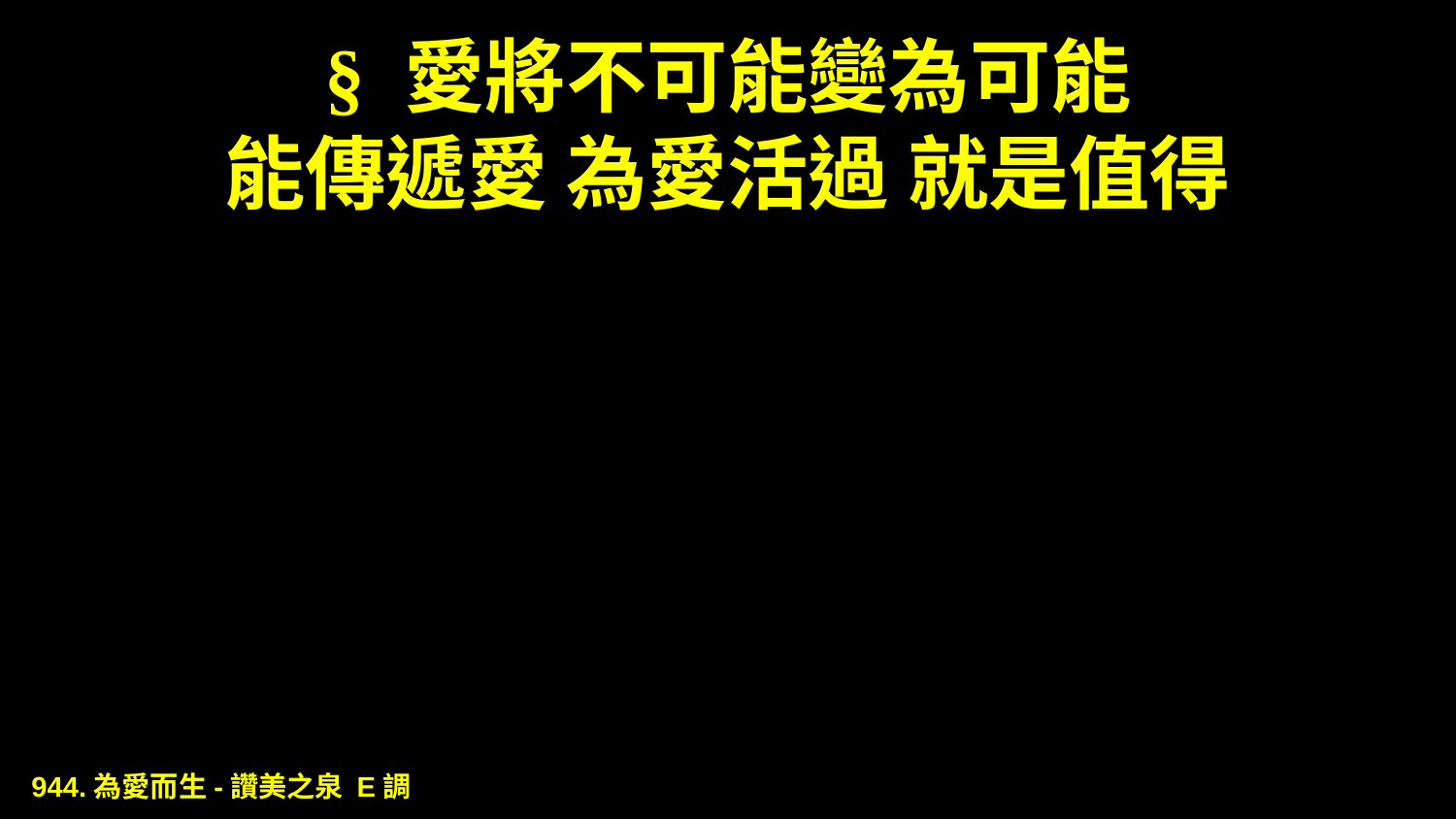

# § 愛將不可能變為可能 能傳遞愛 為愛活過 就是值得
944.為愛而生-讚美之泉 E調